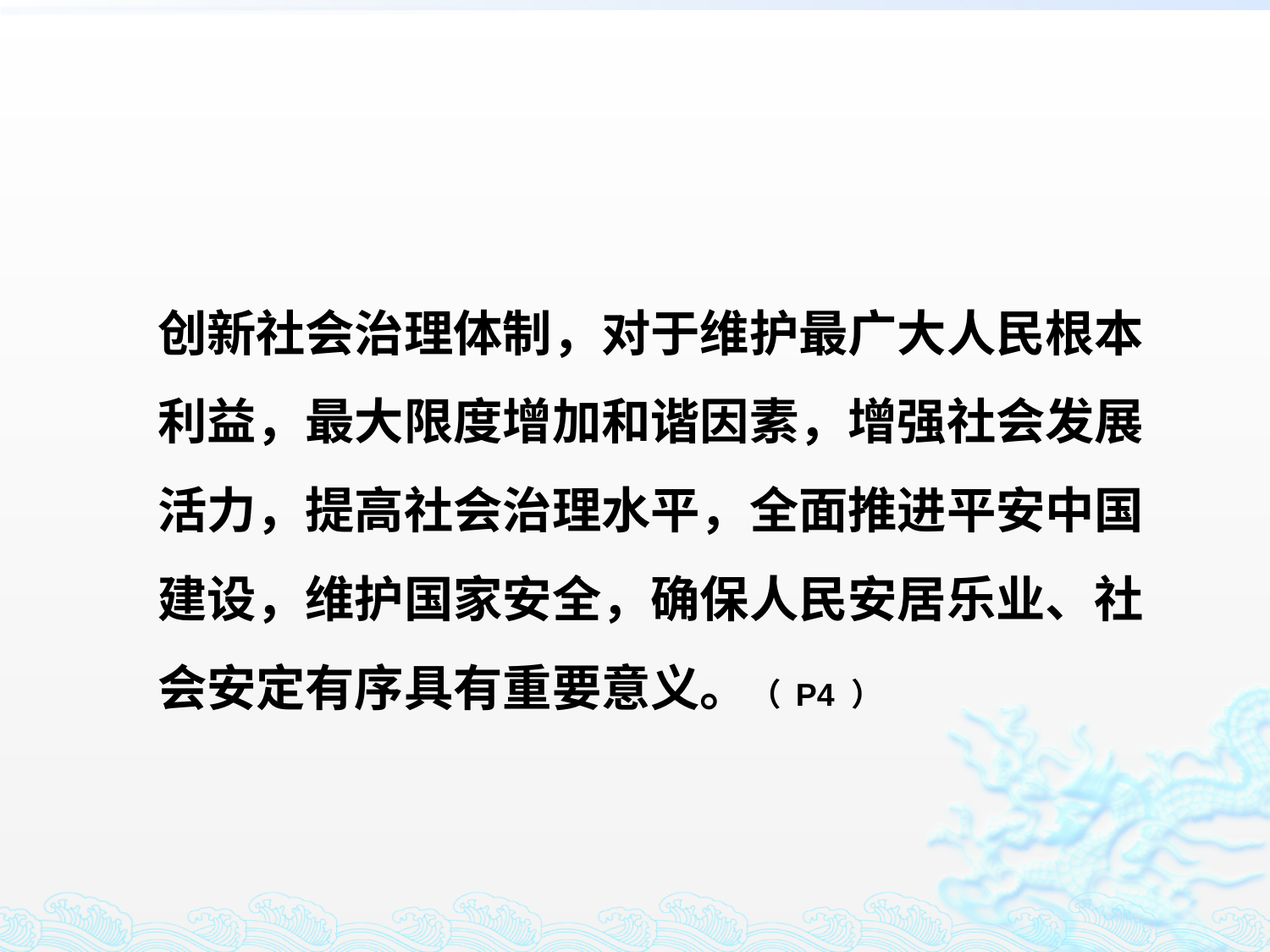

创新社会治理体制，对于维护最广大人民根本利益，最大限度增加和谐因素，增强社会发展活力，提高社会治理水平，全面推进平安中国建设，维护国家安全，确保人民安居乐业、社会安定有序具有重要意义。（ P4 ）